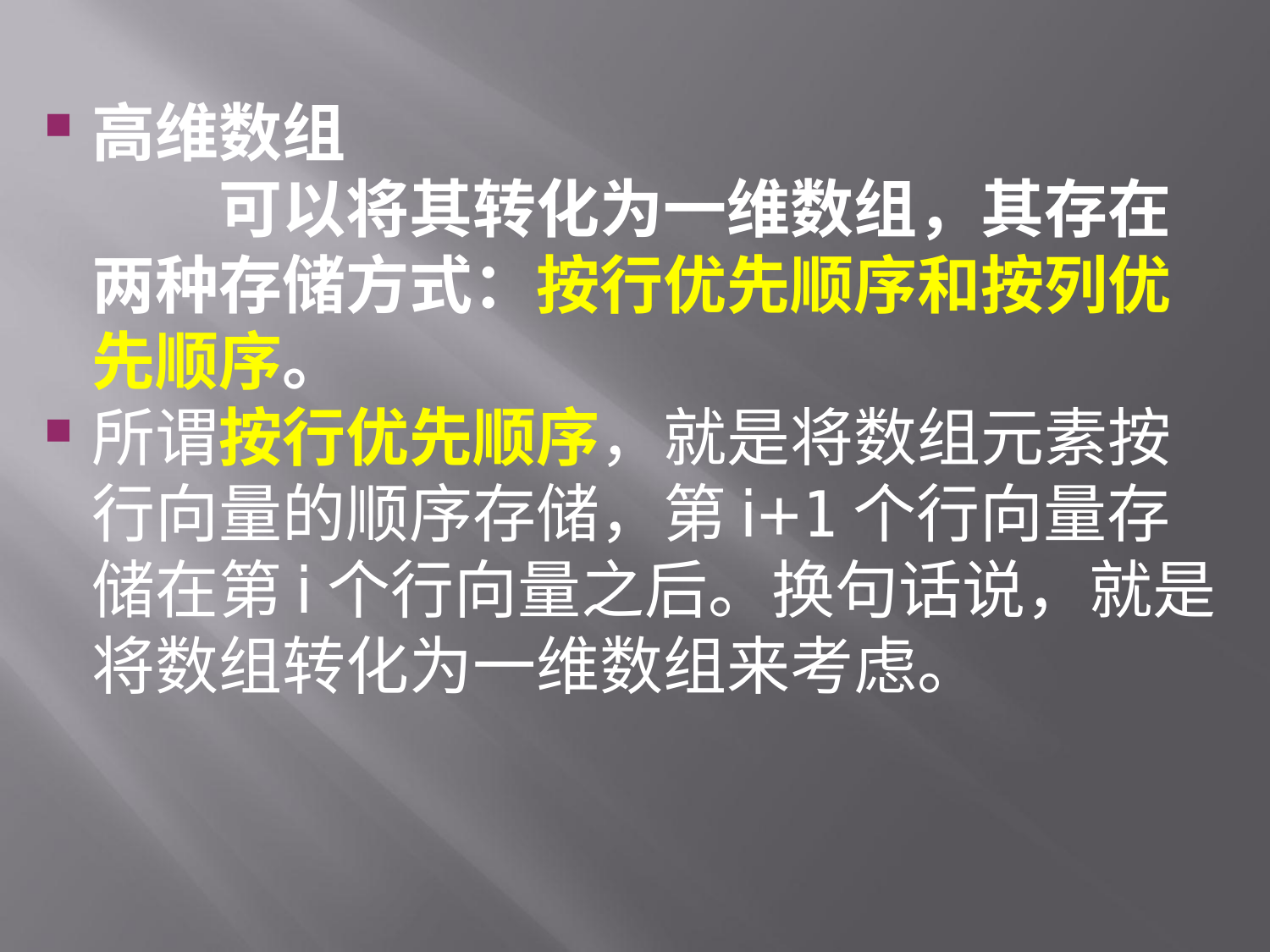

高维数组
		可以将其转化为一维数组，其存在两种存储方式：按行优先顺序和按列优先顺序。
所谓按行优先顺序，就是将数组元素按行向量的顺序存储，第i+1个行向量存储在第i个行向量之后。换句话说，就是将数组转化为一维数组来考虑。